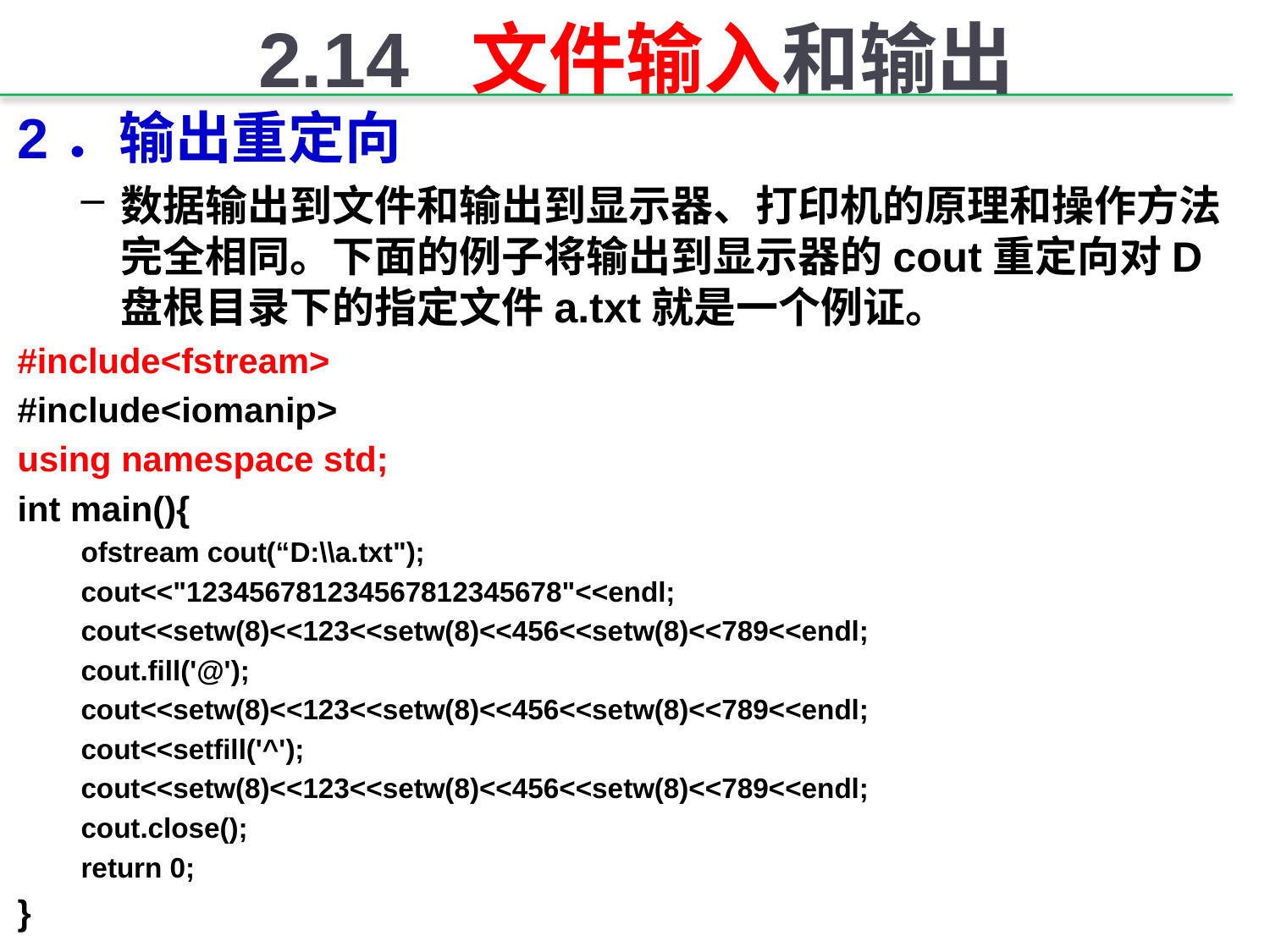

# 2.14  文件输入和输出
2．输出重定向
数据输出到文件和输出到显示器、打印机的原理和操作方法完全相同。下面的例子将输出到显示器的cout重定向对D盘根目录下的指定文件a.txt就是一个例证。
#include<fstream>
#include<iomanip>
using namespace std;
int main(){
ofstream cout(“D:\\a.txt");
cout<<"123456781234567812345678"<<endl;
cout<<setw(8)<<123<<setw(8)<<456<<setw(8)<<789<<endl;
cout.fill('@');
cout<<setw(8)<<123<<setw(8)<<456<<setw(8)<<789<<endl;
cout<<setfill('^');
cout<<setw(8)<<123<<setw(8)<<456<<setw(8)<<789<<endl;
cout.close();
return 0;
}